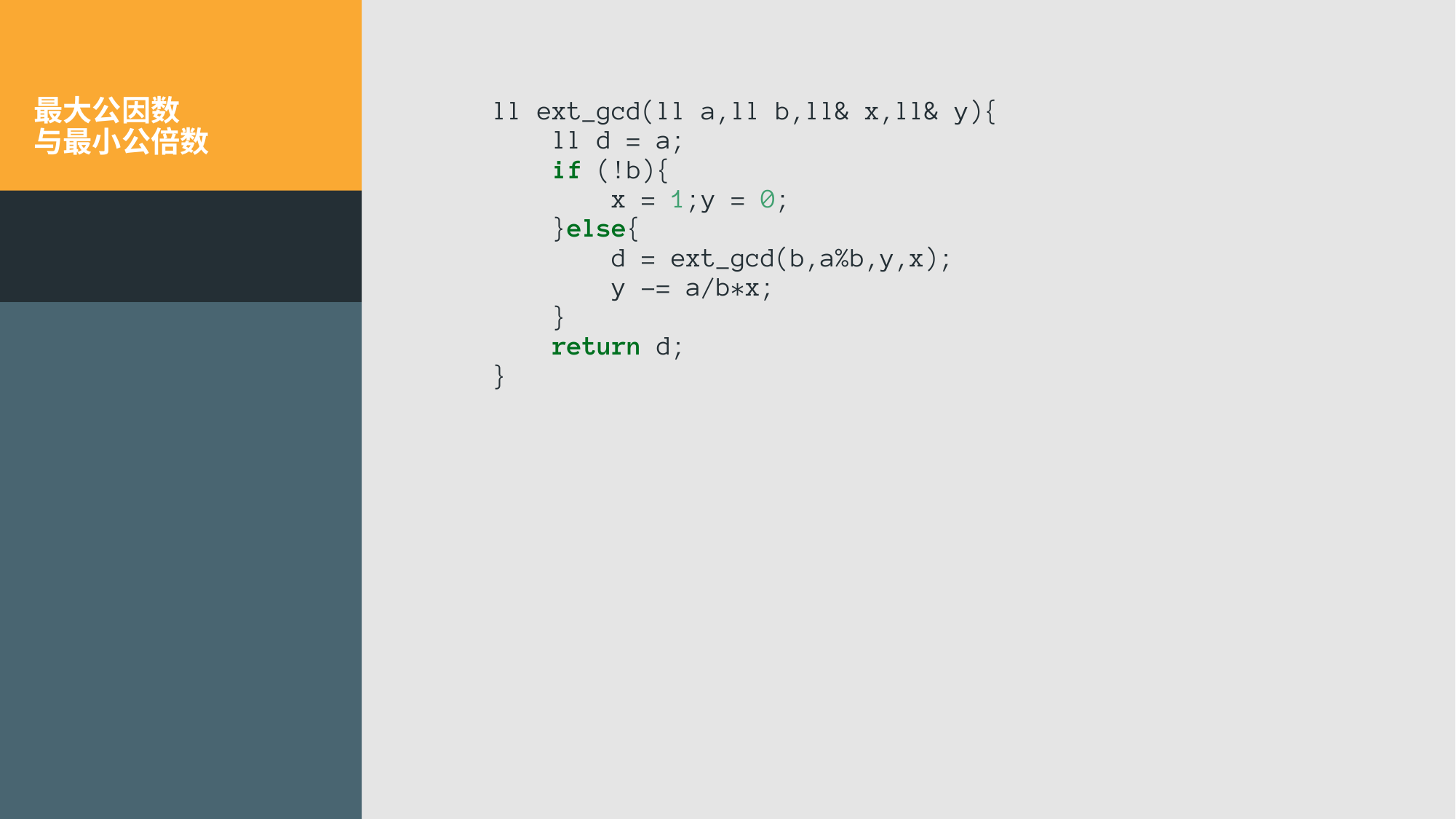

# 最大公因数 与最小公倍数
ll ext_gcd(ll a,ll b,ll& x,ll& y){
    ll d = a;
    if (!b){
        x = 1;y = 0;
    }else{
        d = ext_gcd(b,a%b,y,x);
        y -= a/b*x;
    }
    return d;
}